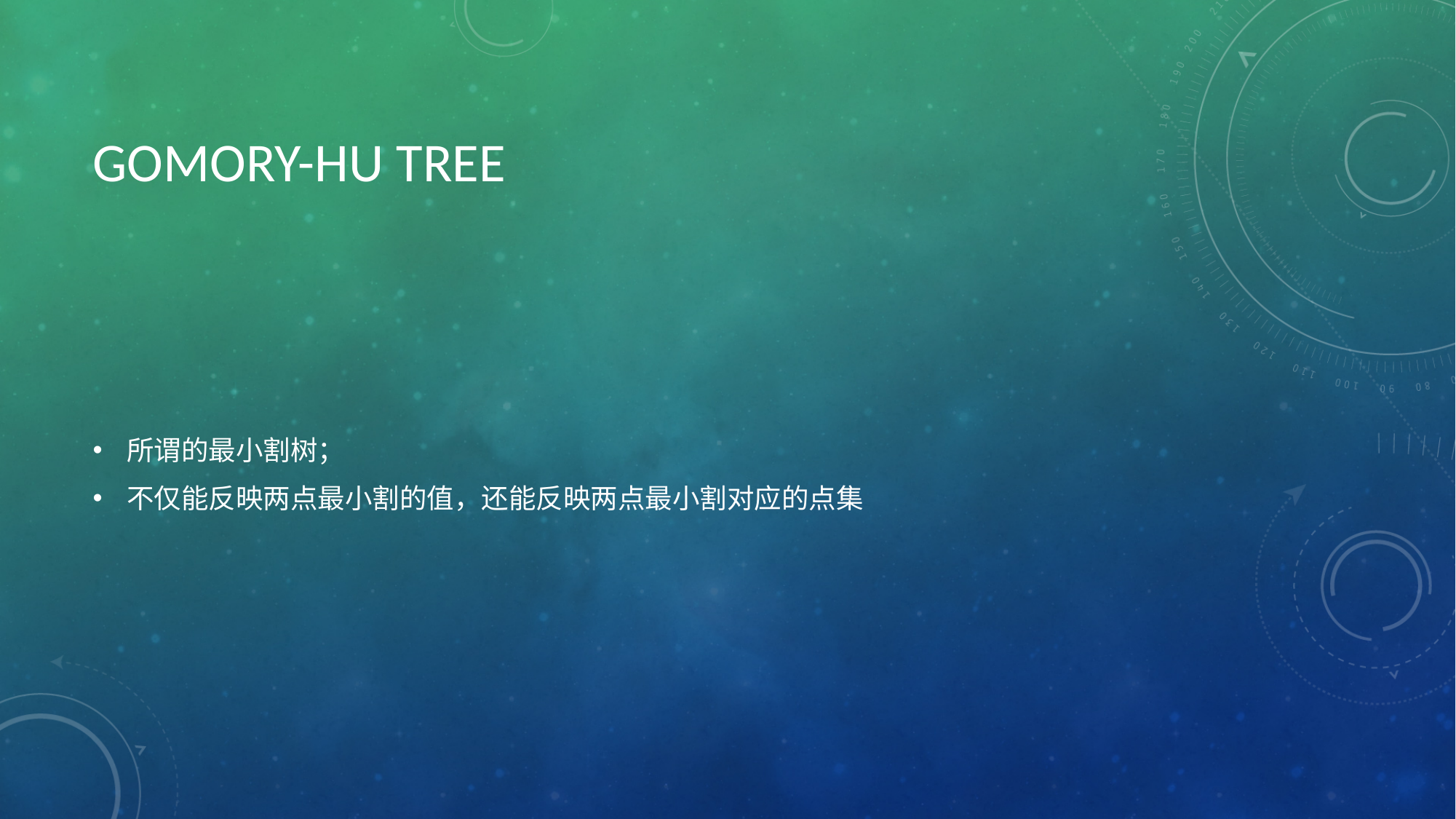

# Gomory-hu tree
所谓的最小割树；
不仅能反映两点最小割的值，还能反映两点最小割对应的点集